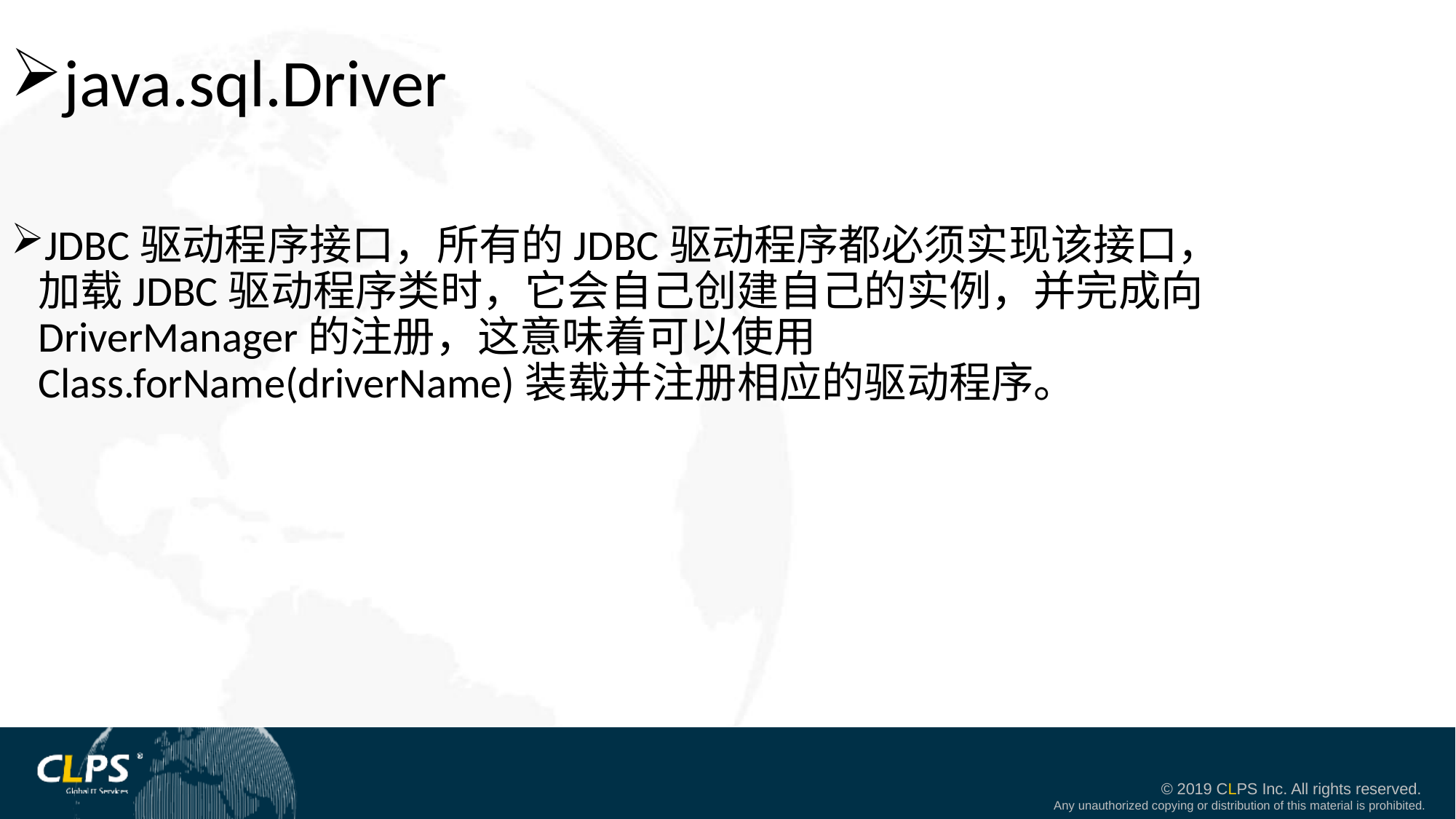

java.sql.Driver
JDBC驱动程序接口，所有的JDBC驱动程序都必须实现该接口，加载JDBC驱动程序类时，它会自己创建自己的实例，并完成向DriverManager的注册，这意味着可以使用Class.forName(driverName)装载并注册相应的驱动程序。